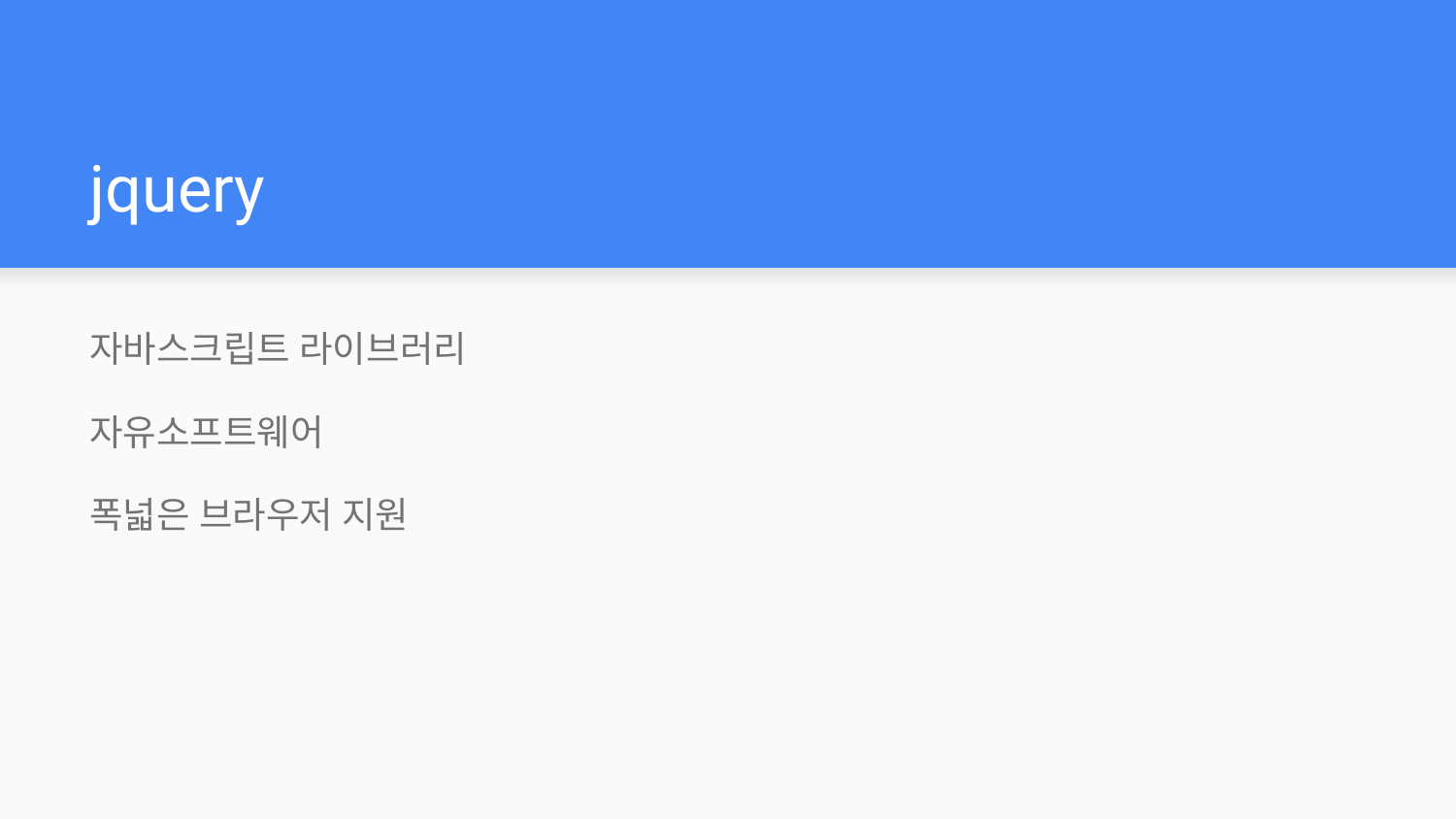

# jquery
자바스크립트 라이브러리
자유소프트웨어
폭넓은 브라우저 지원